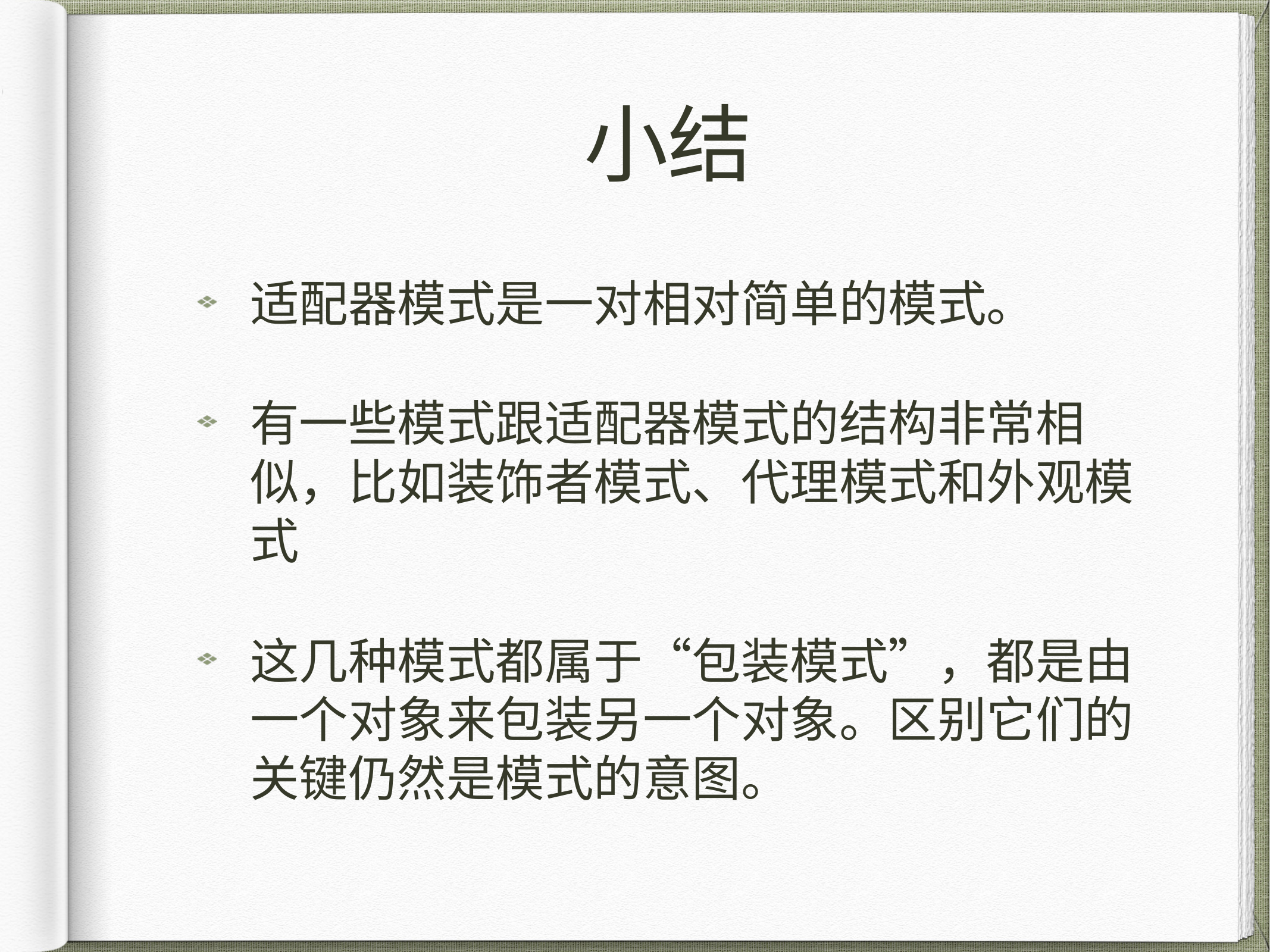

# 小结
适配器模式是一对相对简单的模式。
有一些模式跟适配器模式的结构非常相似，比如装饰者模式、代理模式和外观模式
这几种模式都属于“包装模式”，都是由一个对象来包装另一个对象。区别它们的关键仍然是模式的意图。